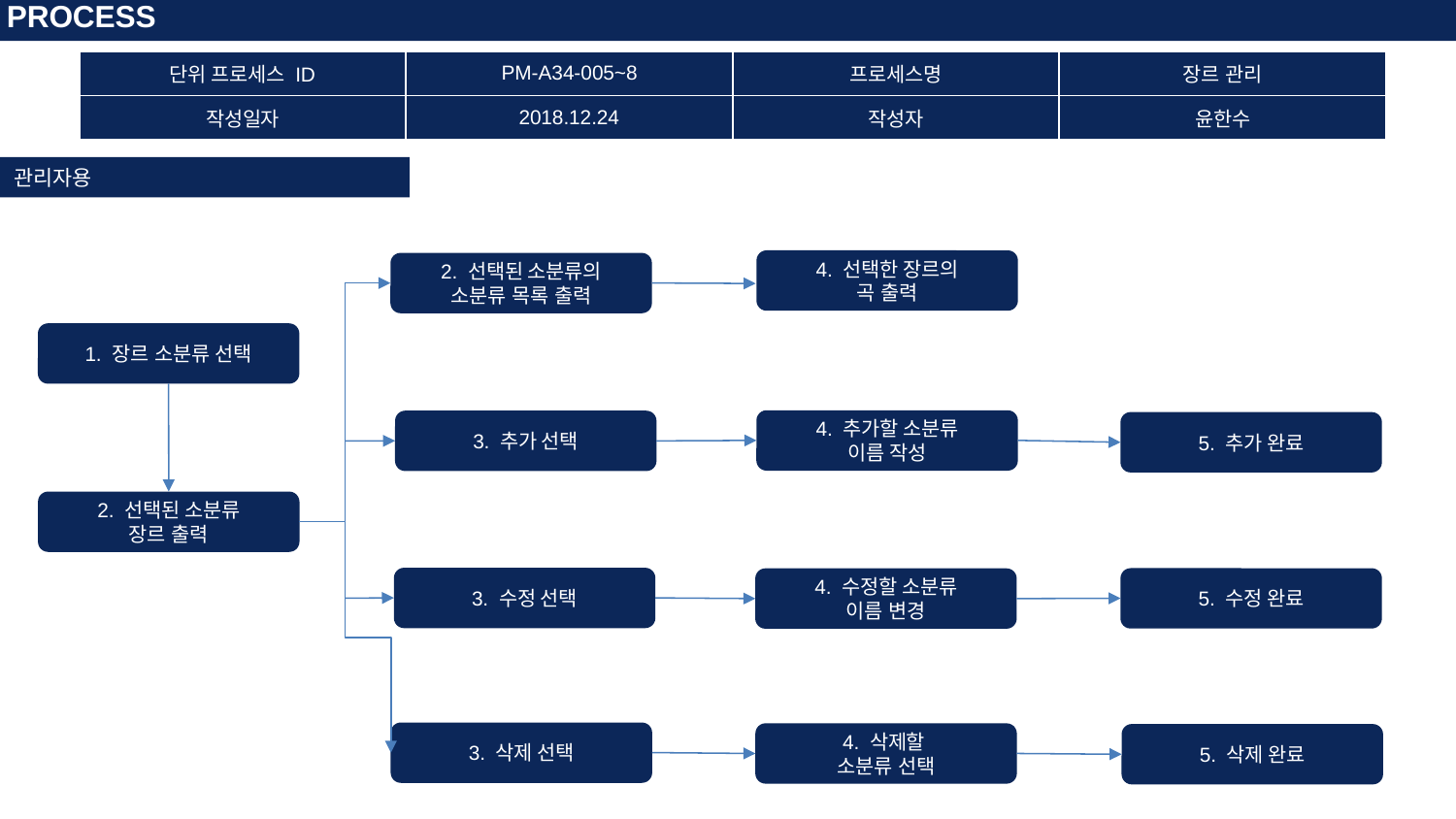

PROCESS
PROCESS
| 단위 프로세스 ID | PM-A34-005~8 | 프로세스명 | 장르 관리 |
| --- | --- | --- | --- |
| 작성일자 | 2018.12.24 | 작성자 | 윤한수 |
관리자용
4. 선택한 장르의
곡 출력
2. 선택된 소분류의
소분류 목록 출력
1. 장르 소분류 선택
4. 추가할 소분류
이름 작성
3. 추가 선택
5. 추가 완료
2. 선택된 소분류
장르 출력
3. 수정 선택
5. 수정 완료
4. 수정할 소분류
이름 변경
3. 삭제 선택
4. 삭제할
소분류 선택
5. 삭제 완료